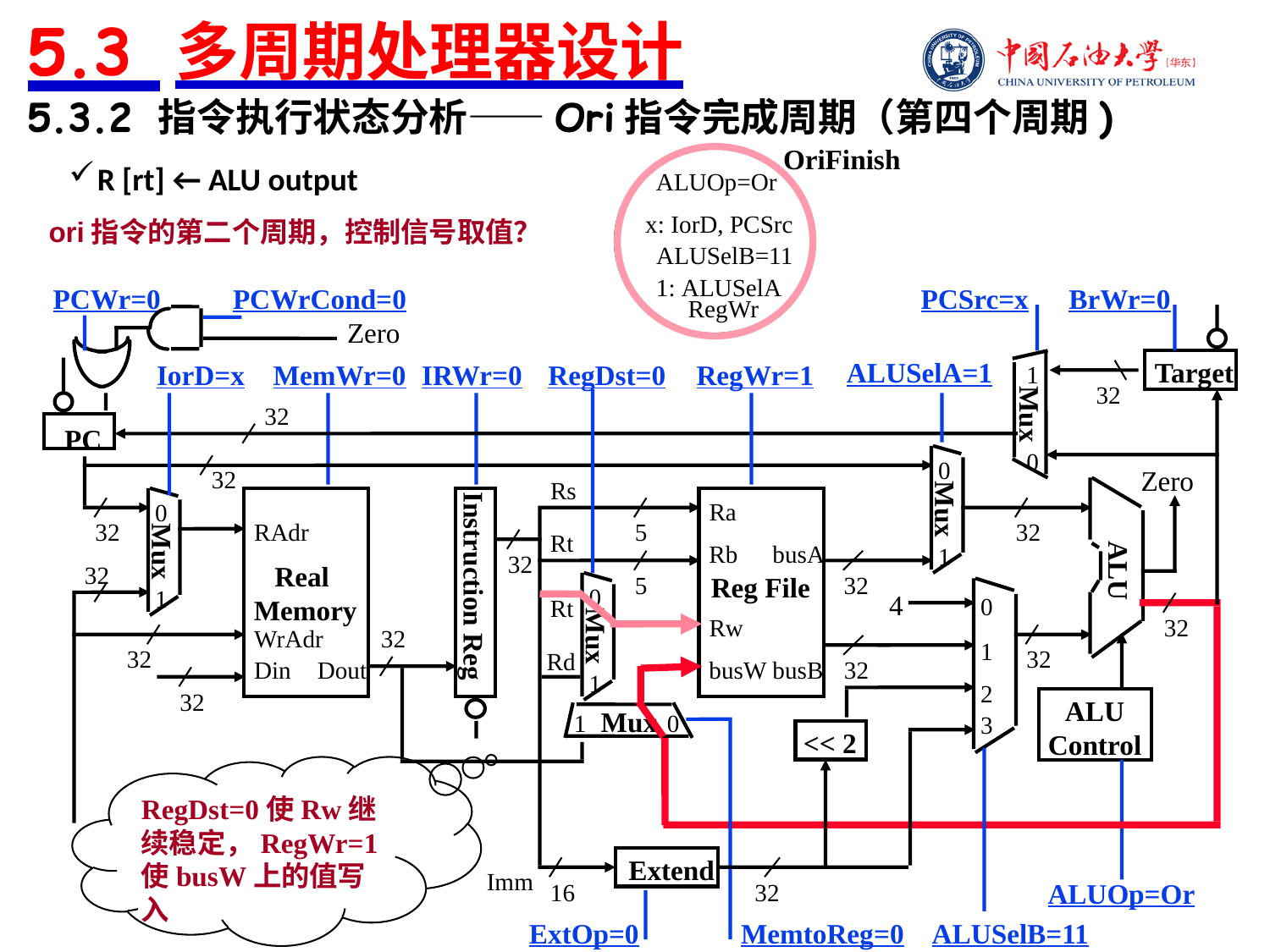

# 5.3 多周期处理器设计
5.3.2 指令执行状态分析——Ori指令完成周期（第四个周期)
OriFinish

ALUOp=Or
x: IorD, PCSrc
ALUSelB=11
1: ALUSelA
RegWr

R [rt] ← ALU output
ori指令的第二个周期，控制信号取值？
PCWr=0
PCWrCond=0
PCSrc=x
BrWr=0

Zero

ALUSelA=1
Target

IorD=x
MemWr=0
IRWr=0
RegDst=0
RegWr=1
1

32

Mux

32

PC

0

0

Mux
1

Zero
32

Rs

ALU

0

Mux
1

Ra

32
RAdr
5
32
Rt

Rb
busA

32

Real
Memory
32

Instruction Reg
Reg File
5
32

0

Mux
1

4

0
Rt

Rw
32

WrAdr
32

32
1

32
Rd

Din
Dout
busW
busB
32

2

32

ALU
Control

Mux
1
0

3

<< 2

RegDst=0使Rw继续稳定，RegWr=1使busW上的值写入

Extend

16

Imm

ALUOp=Or
32

ExtOp=0
MemtoReg=0
ALUSelB=11